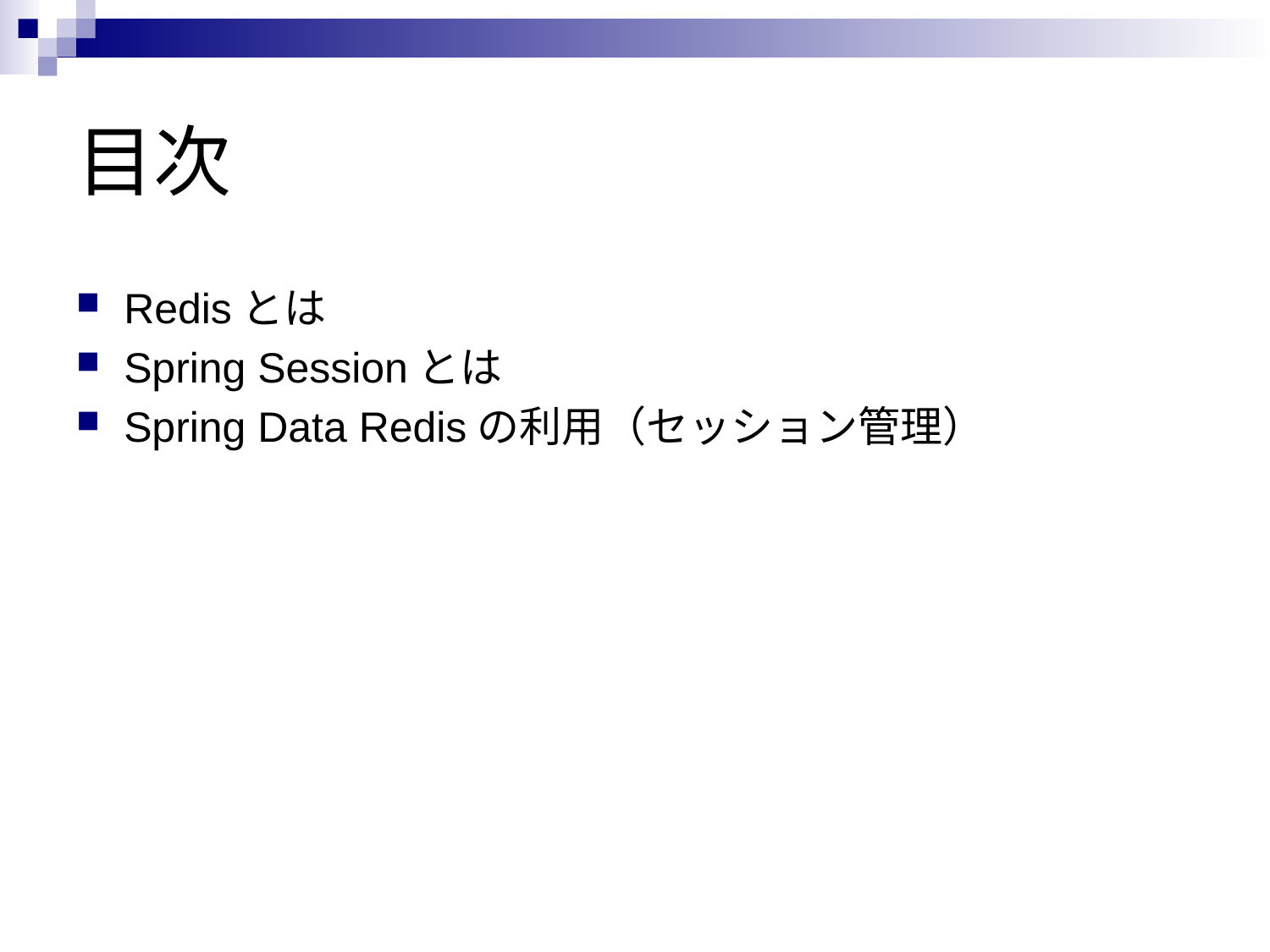

# 目次
Redisとは
Spring Sessionとは
Spring Data Redisの利用（セッション管理）